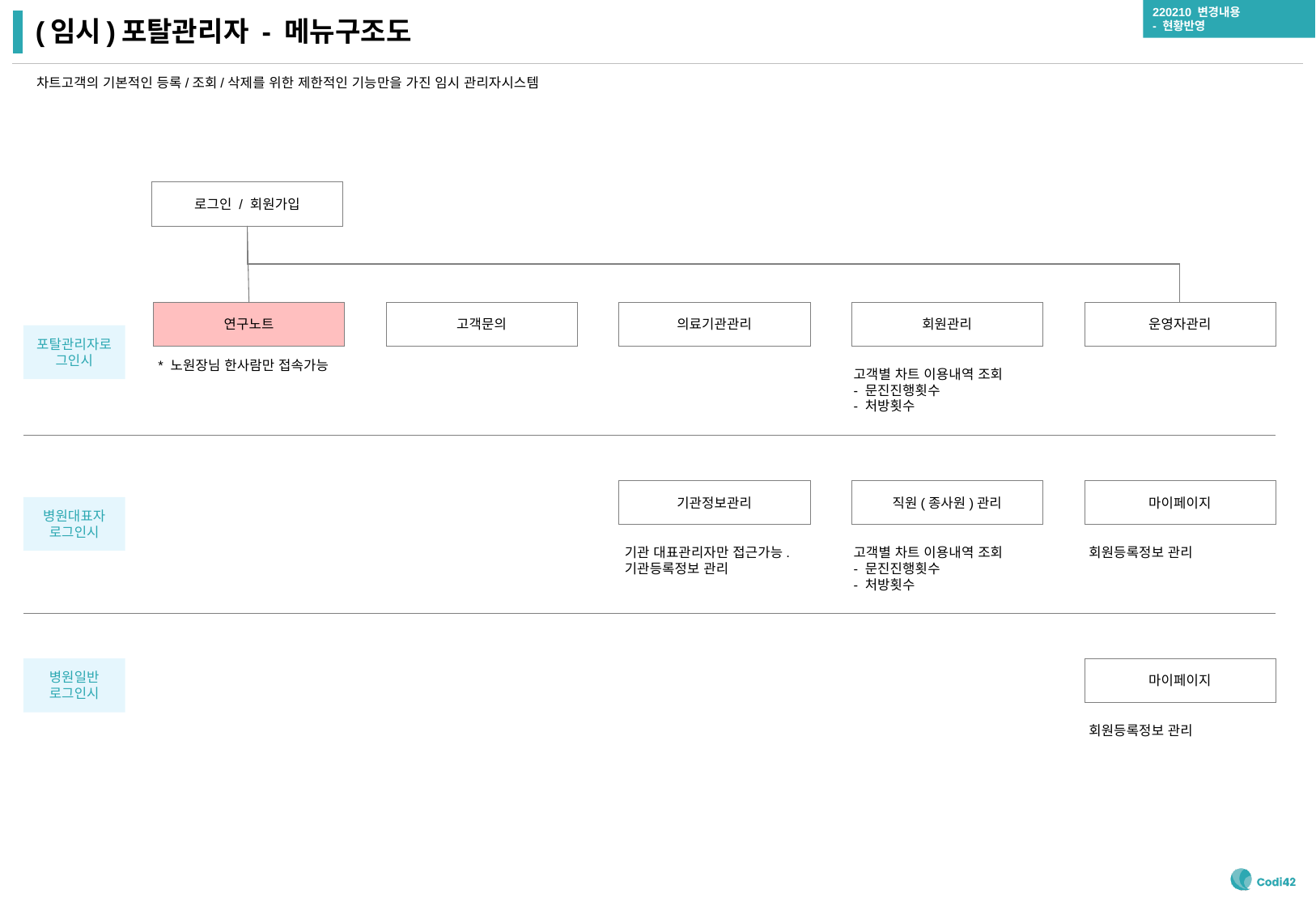

220210 변경내용
- 현황반영
# (임시)포탈관리자 - 메뉴구조도
차트고객의 기본적인 등록/조회/삭제를 위한 제한적인 기능만을 가진 임시 관리자시스템
로그인 / 회원가입
의료기관관리
운영자관리
연구노트
* 노원장님 한사람만 접속가능
고객문의
회원관리
고객별 차트 이용내역 조회
- 문진진행횟수
- 처방횟수
포탈관리자로그인시
기관정보관리
기관 대표관리자만 접근가능.
기관등록정보 관리
마이페이지
회원등록정보 관리
직원(종사원)관리
고객별 차트 이용내역 조회
- 문진진행횟수
- 처방횟수
병원대표자
로그인시
병원일반
로그인시
마이페이지
회원등록정보 관리